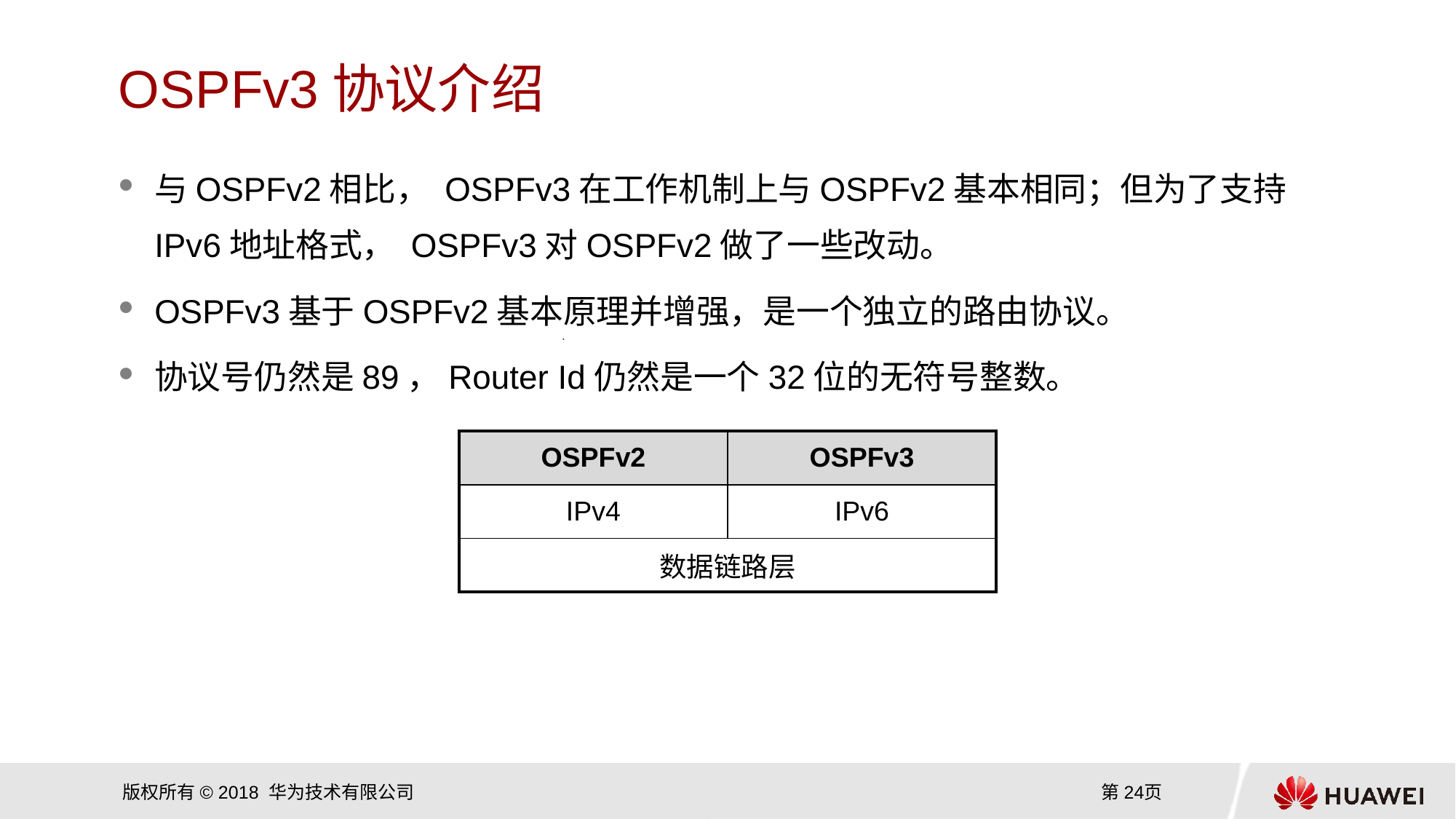

# OSPFv3协议介绍
与OSPFv2相比， OSPFv3在工作机制上与OSPFv2基本相同；但为了支持IPv6地址格式， OSPFv3对OSPFv2做了一些改动。
OSPFv3基于OSPFv2基本原理并增强，是一个独立的路由协议。
协议号仍然是89，Router Id仍然是一个32位的无符号整数。

| OSPFv2 | OSPFv3 |
| --- | --- |
| IPv4 | IPv6 |
| 数据链路层 |  |